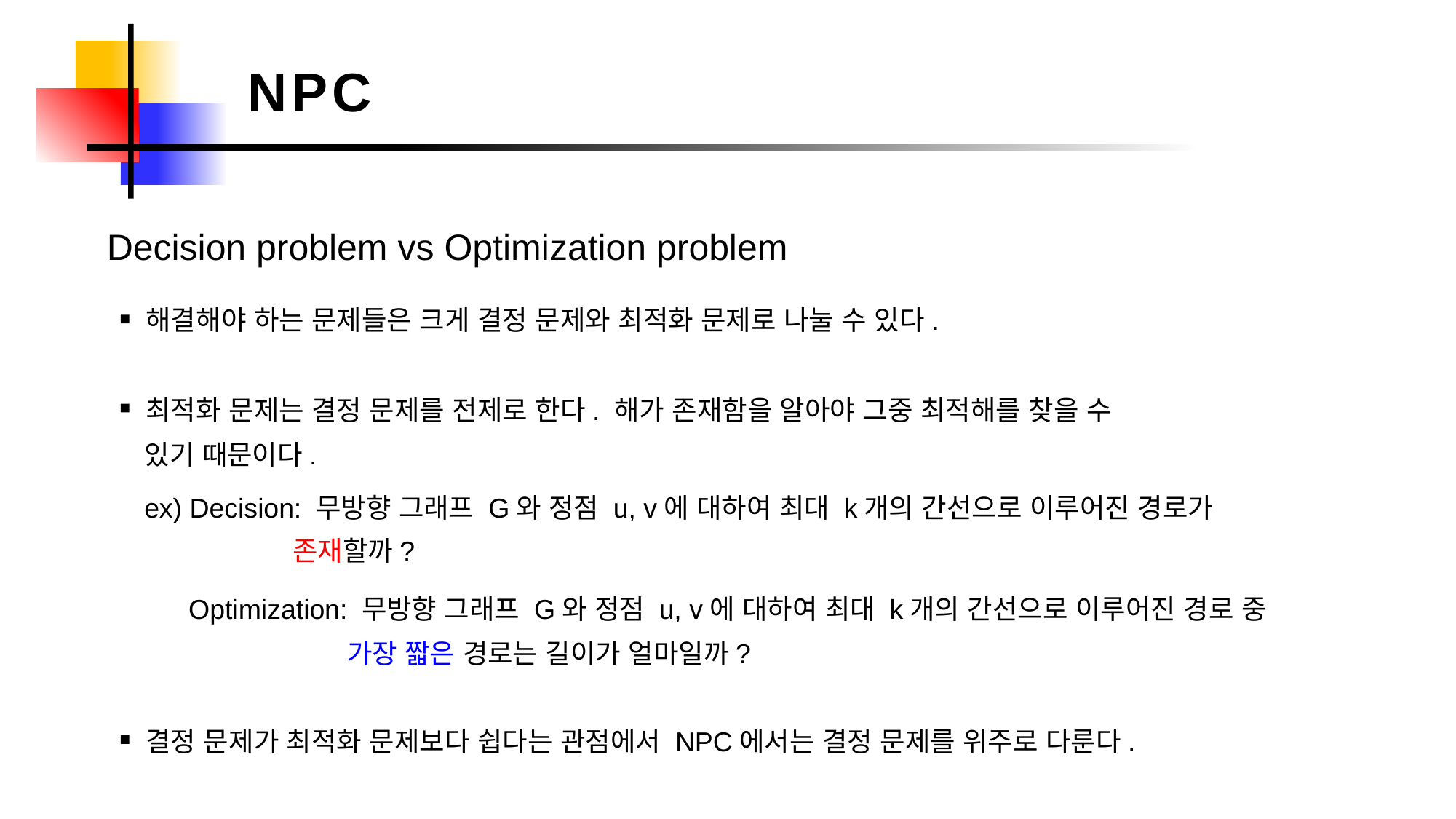

NPC
Decision problem vs Optimization problem
해결해야 하는 문제들은 크게 결정 문제와 최적화 문제로 나눌 수 있다.

최적화 문제는 결정 문제를 전제로 한다. 해가 존재함을 알아야 그중 최적해를 찾을 수

있기 때문이다.
ex) Decision: 무방향 그래프 G와 정점 u, v에 대하여 최대 k개의 간선으로 이루어진 경로가
존재할까?
Optimization: 무방향 그래프 G와 정점 u, v에 대하여 최대 k개의 간선으로 이루어진 경로 중
가장 짧은 경로는 길이가 얼마일까?
결정 문제가 최적화 문제보다 쉽다는 관점에서 NPC에서는 결정 문제를 위주로 다룬다.